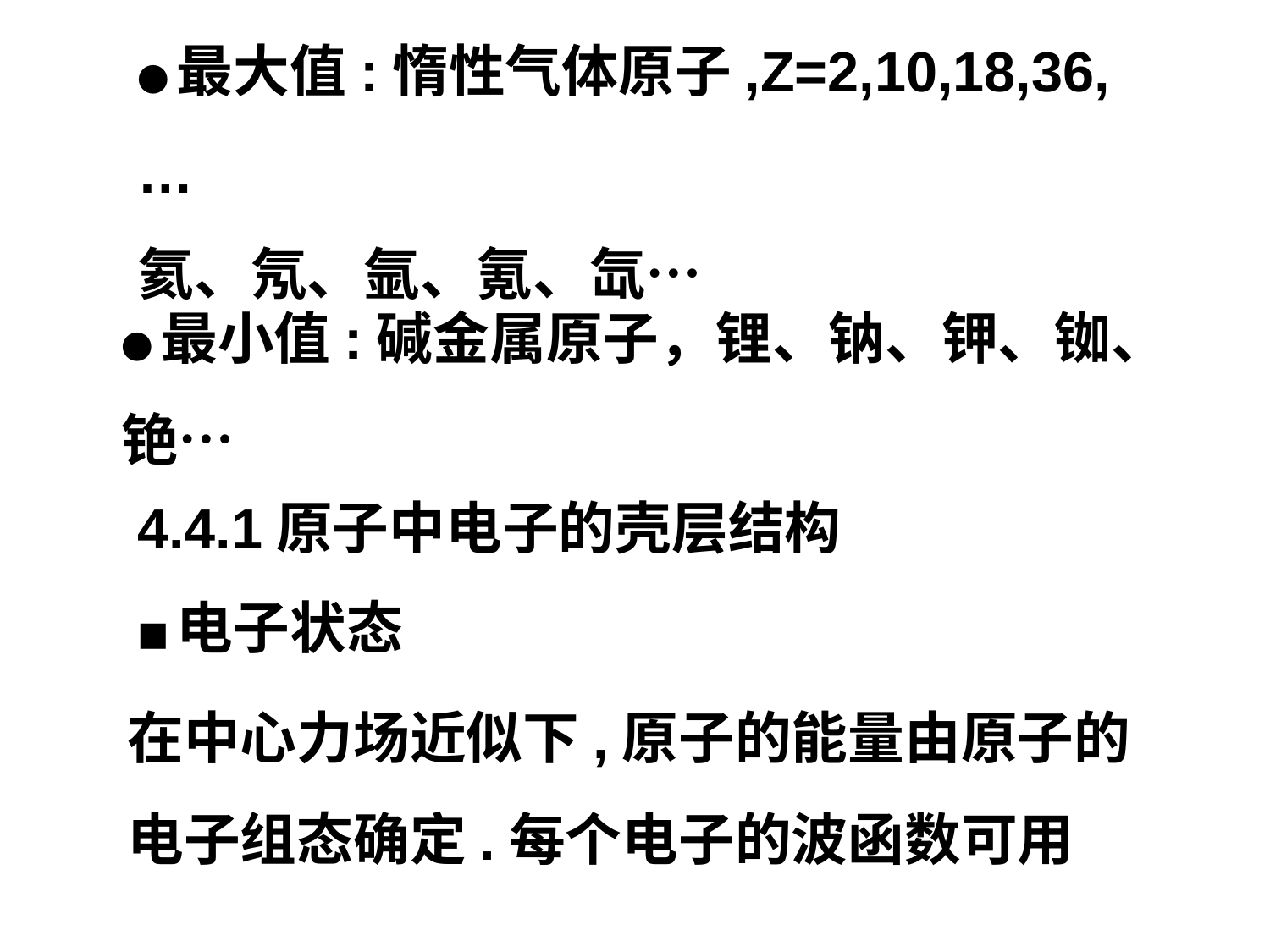

●最大值:惰性气体原子,Z=2,10,18,36,…
氦、氖、氩、氪、氙…
●最小值:碱金属原子，锂、钠、钾、铷、
铯…
4.4.1原子中电子的壳层结构
■电子状态
在中心力场近似下,原子的能量由原子的电子组态确定.每个电子的波函数可用